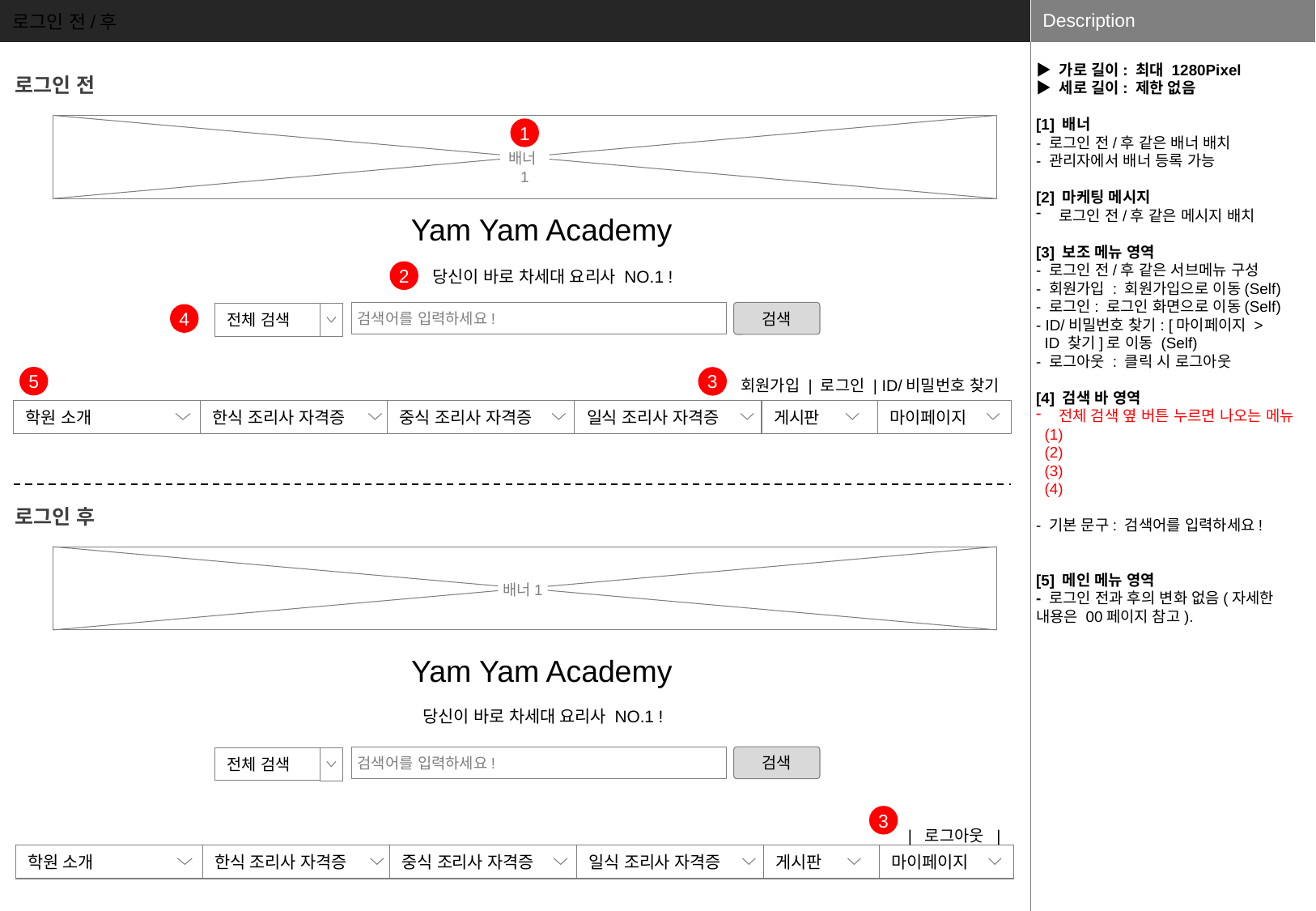

로그인 전/후

▶ 가로 길이: 최대 1280Pixel
▶ 세로 길이: 제한 없음

[1] 배너
- 로그인 전/후 같은 배너 배치
- 관리자에서 배너 등록 가능

[2] 마케팅 메시지
로그인 전/후 같은 메시지 배치

[3] 보조 메뉴 영역
- 로그인 전/후 같은 서브메뉴 구성
- 회원가입 : 회원가입으로 이동(Self)
- 로그인: 로그인 화면으로 이동(Self)
- ID/비밀번호 찾기: [마이페이지 >
  ID 찾기]로 이동 (Self)
- 로그아웃 : 클릭 시 로그아웃

[4] 검색 바 영역
전체 검색 옆 버튼 누르면 나오는 메뉴
  (1)
  (2)
  (3)
  (4)

- 기본 문구: 검색어를 입력하세요!

[5] 메인 메뉴 영역
- 로그인 전과 후의 변화 없음(자세한 내용은 00페이지 참고).

로그인 전

1
배너1
Yam Yam Academy
당신이 바로 차세대 요리사 NO.1 !
2
검색어를 입력하세요!
검색
전체 검색

4
회원가입 | 로그인 | ID/비밀번호 찾기
5
3
학원 소개
한식 조리사 자격증
중식 조리사 자격증
일식 조리사 자격증
게시판
마이페이지

로그인 후

배너1
Yam Yam Academy
당신이 바로 차세대 요리사 NO.1 !
검색어를 입력하세요!
검색
전체 검색

3
|  로그아웃  |
학원 소개
한식 조리사 자격증
중식 조리사 자격증
일식 조리사 자격증
게시판
마이페이지